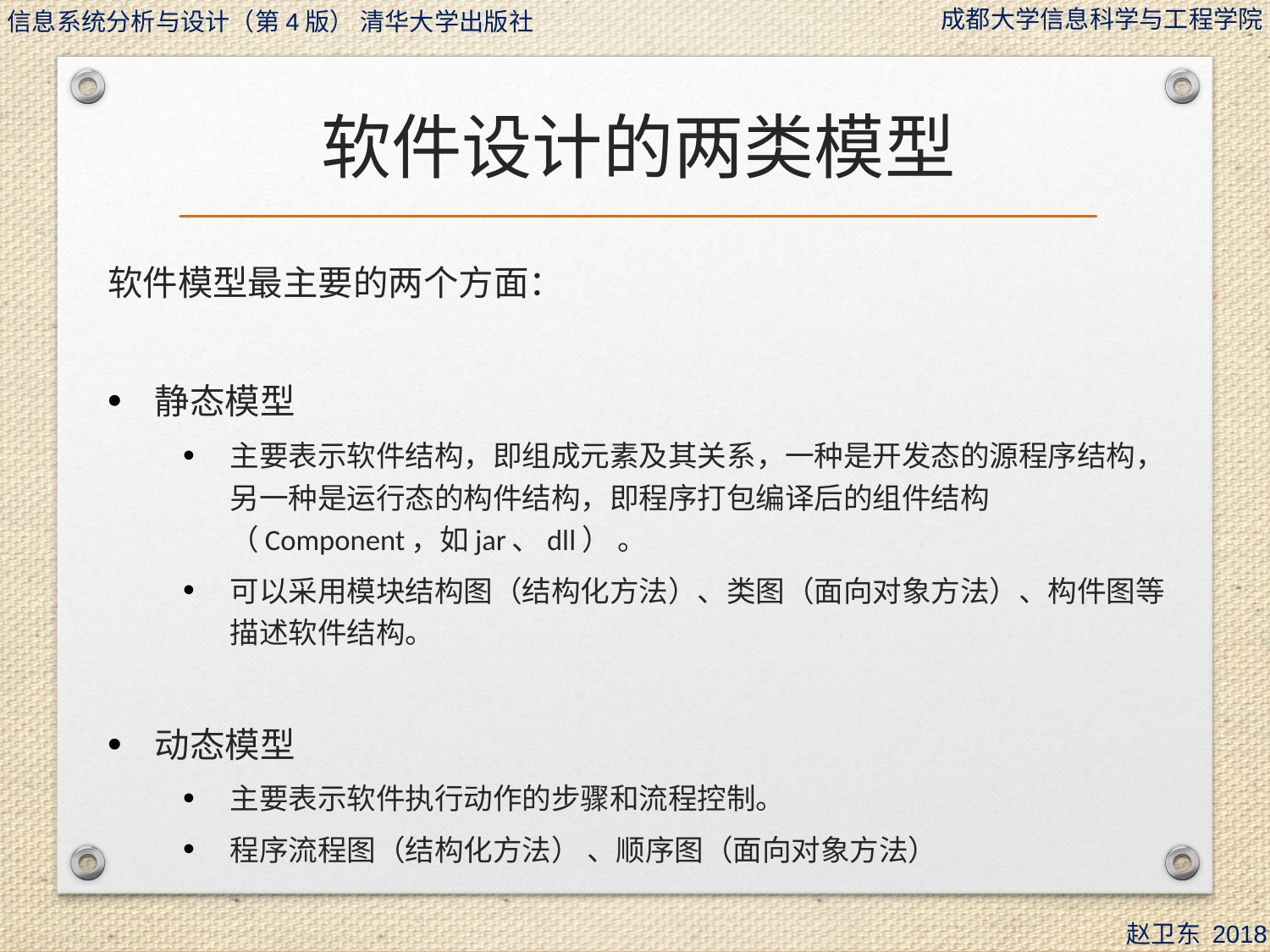

# 软件设计的两类模型
软件模型最主要的两个方面：

静态模型
主要表示软件结构，即组成元素及其关系，一种是开发态的源程序结构，另一种是运行态的构件结构，即程序打包编译后的组件结构（Component，如jar、dll） 。
可以采用模块结构图（结构化方法）、类图（面向对象方法）、构件图等描述软件结构。

动态模型
主要表示软件执行动作的步骤和流程控制。
程序流程图（结构化方法） 、顺序图（面向对象方法）